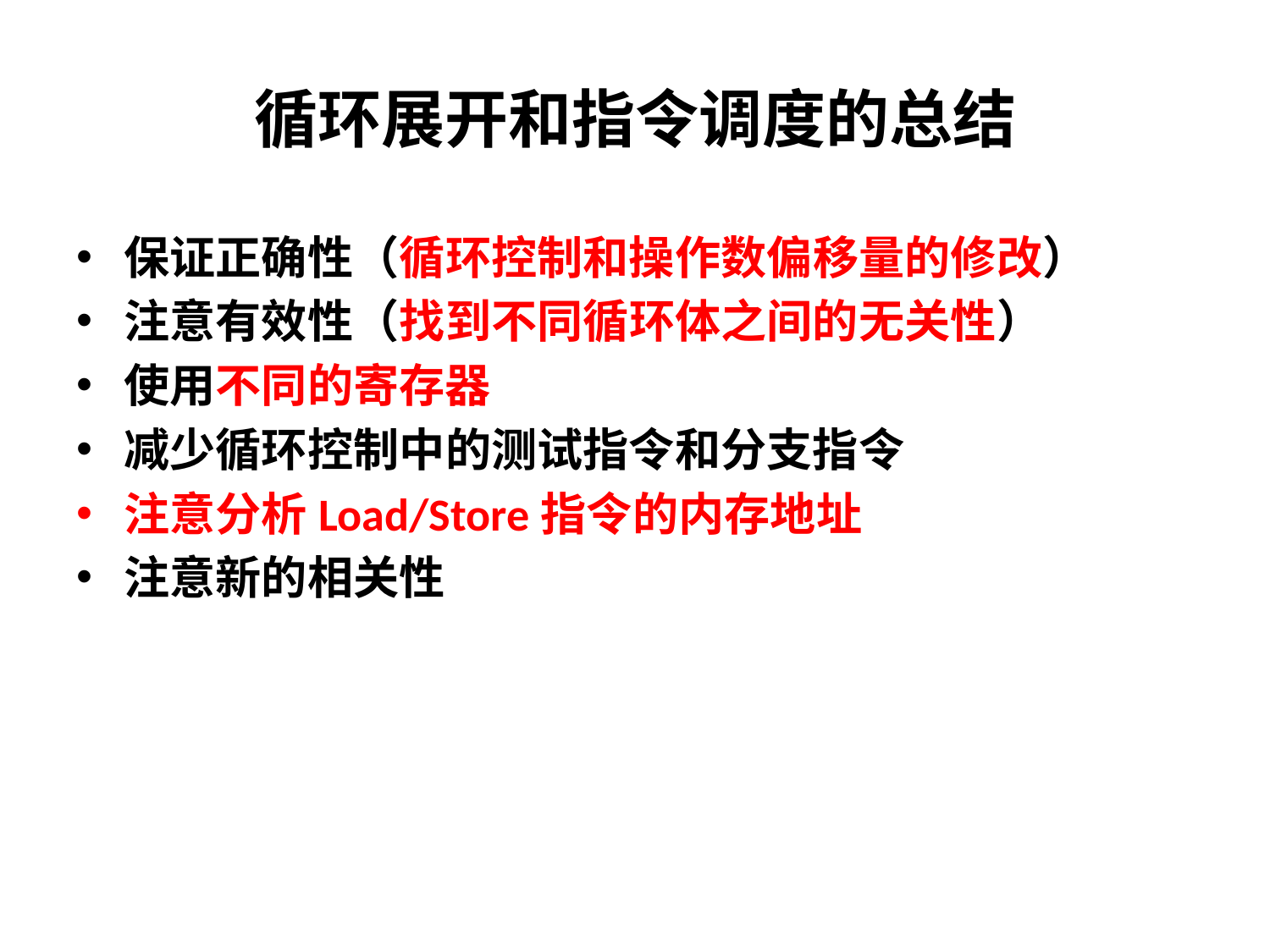

循环展开和指令调度的总结
保证正确性（循环控制和操作数偏移量的修改）
注意有效性（找到不同循环体之间的无关性）
使用不同的寄存器
减少循环控制中的测试指令和分支指令
注意分析Load/Store指令的内存地址
注意新的相关性